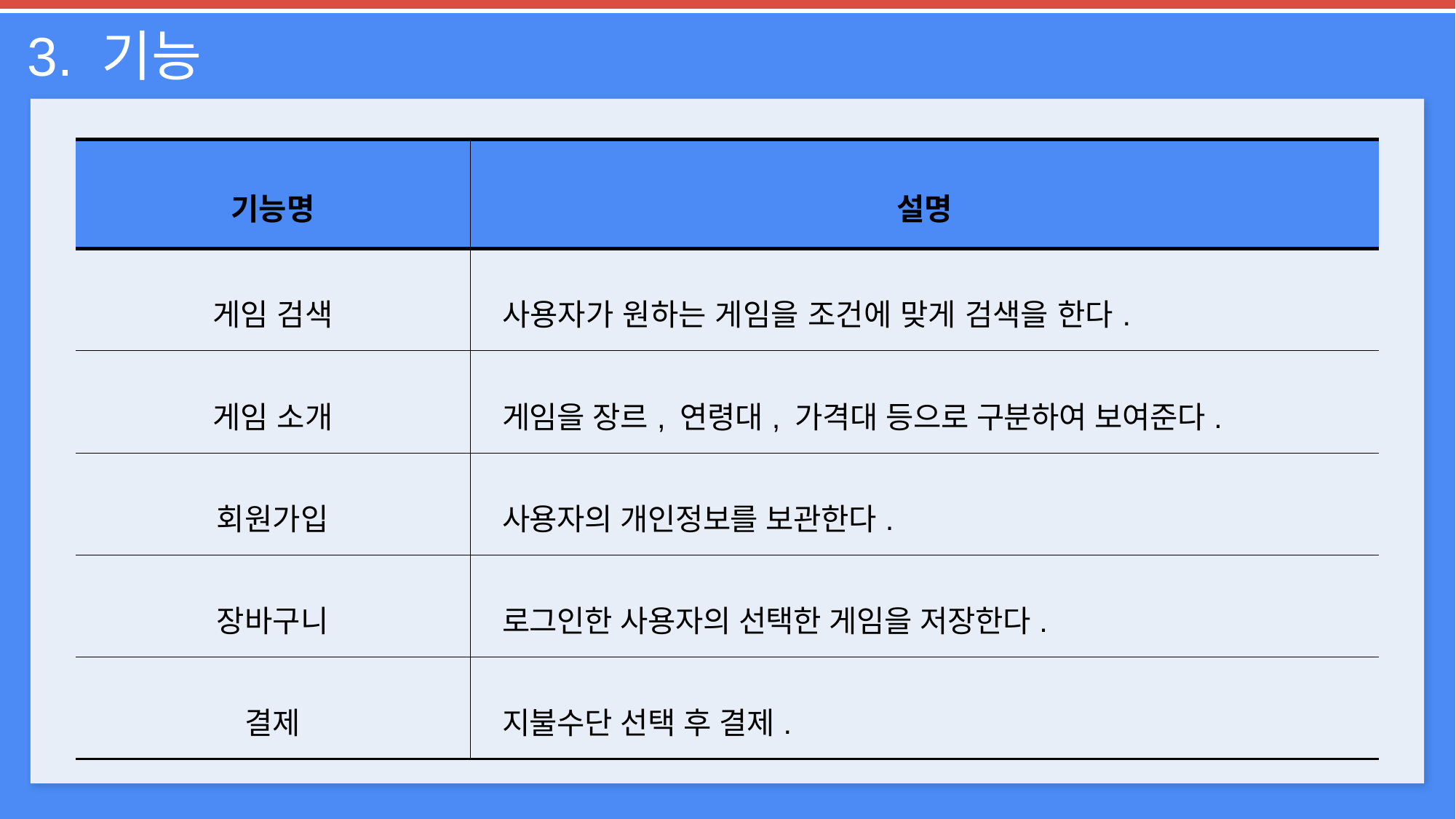

3. 기능

| 기능명 | 설명 |
| --- | --- |
| 게임 검색 | 사용자가 원하는 게임을 조건에 맞게 검색을 한다. |
| 게임 소개 | 게임을 장르, 연령대, 가격대 등으로 구분하여 보여준다. |
| 회원가입 | 사용자의 개인정보를 보관한다. |
| 장바구니 | 로그인한 사용자의 선택한 게임을 저장한다. |
| 결제 | 지불수단 선택 후 결제. |